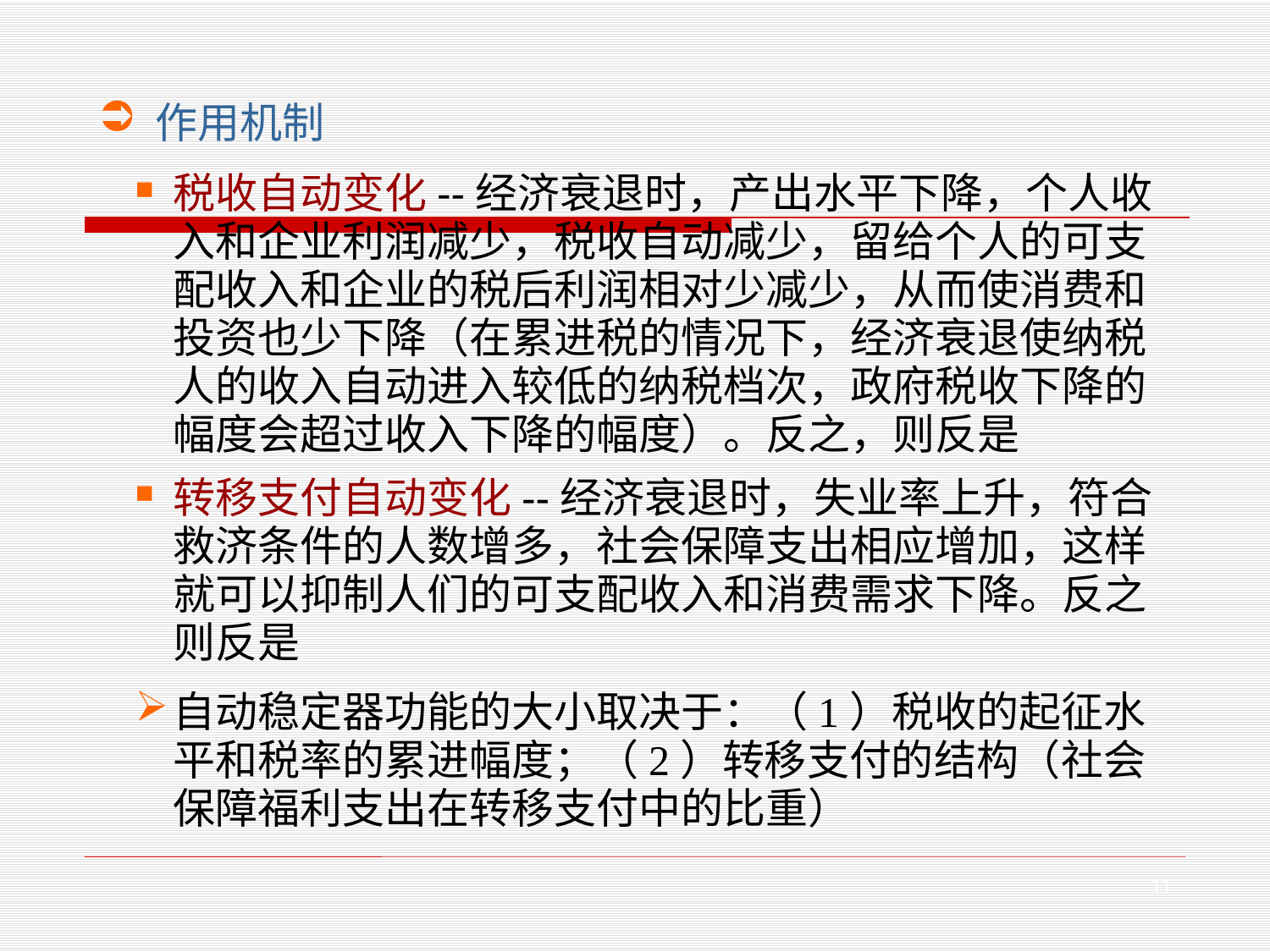

作用机制
税收自动变化--经济衰退时，产出水平下降，个人收入和企业利润减少，税收自动减少，留给个人的可支配收入和企业的税后利润相对少减少，从而使消费和投资也少下降（在累进税的情况下，经济衰退使纳税人的收入自动进入较低的纳税档次，政府税收下降的幅度会超过收入下降的幅度）。反之，则反是
转移支付自动变化--经济衰退时，失业率上升，符合救济条件的人数增多，社会保障支出相应增加，这样就可以抑制人们的可支配收入和消费需求下降。反之则反是
自动稳定器功能的大小取决于：（1）税收的起征水平和税率的累进幅度；（2）转移支付的结构（社会保障福利支出在转移支付中的比重）
11